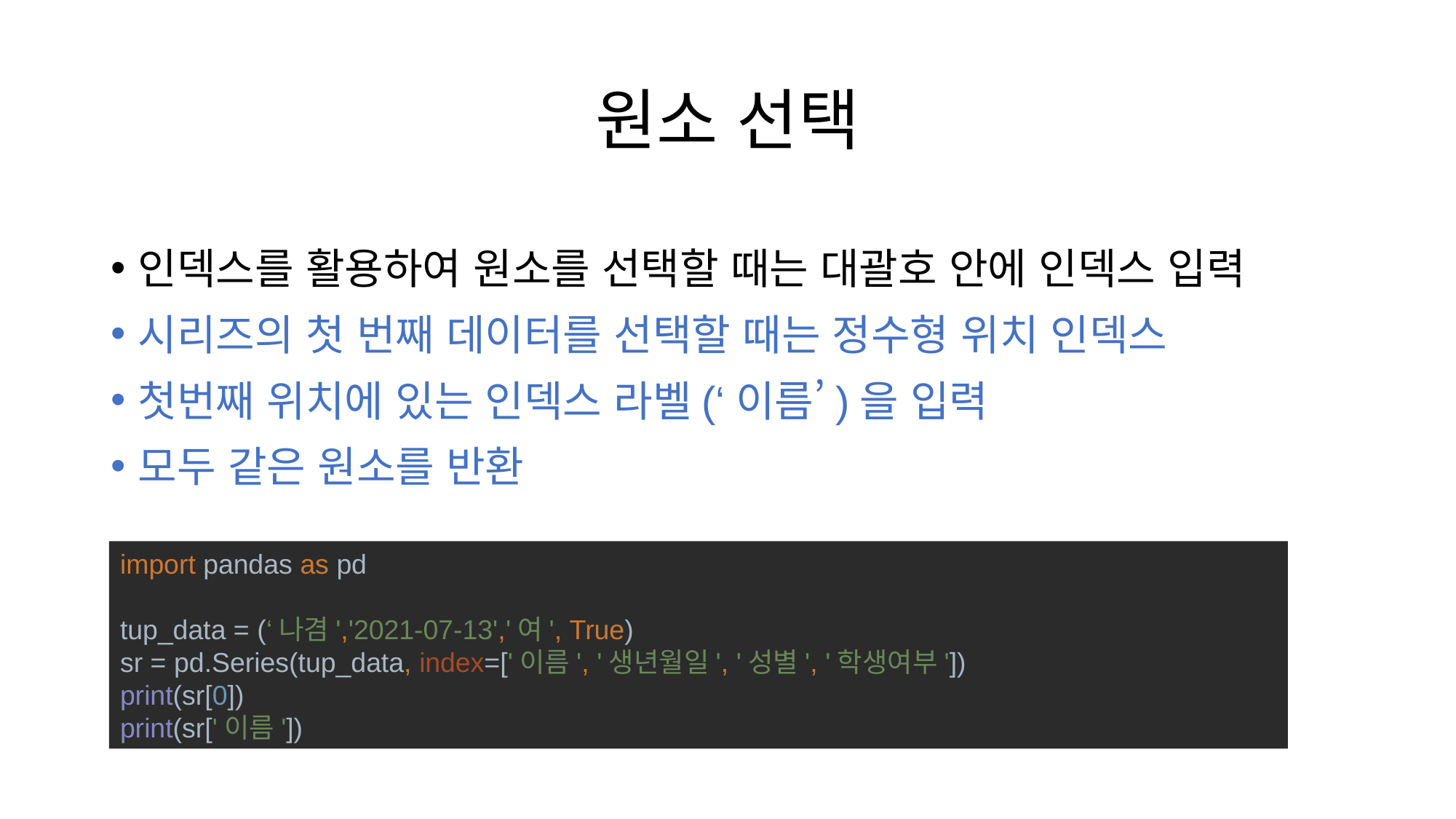

# 원소 선택
인덱스를 활용하여 원소를 선택할 때는 대괄호 안에 인덱스 입력
시리즈의 첫 번째 데이터를 선택할 때는 정수형 위치 인덱스
첫번째 위치에 있는 인덱스 라벨(‘이름’)을 입력
모두 같은 원소를 반환
import pandas as pd
tup_data = (‘나겸','2021-07-13','여', True)
sr = pd.Series(tup_data, index=['이름', '생년월일', '성별', '학생여부'])
print(sr[0])
print(sr['이름'])